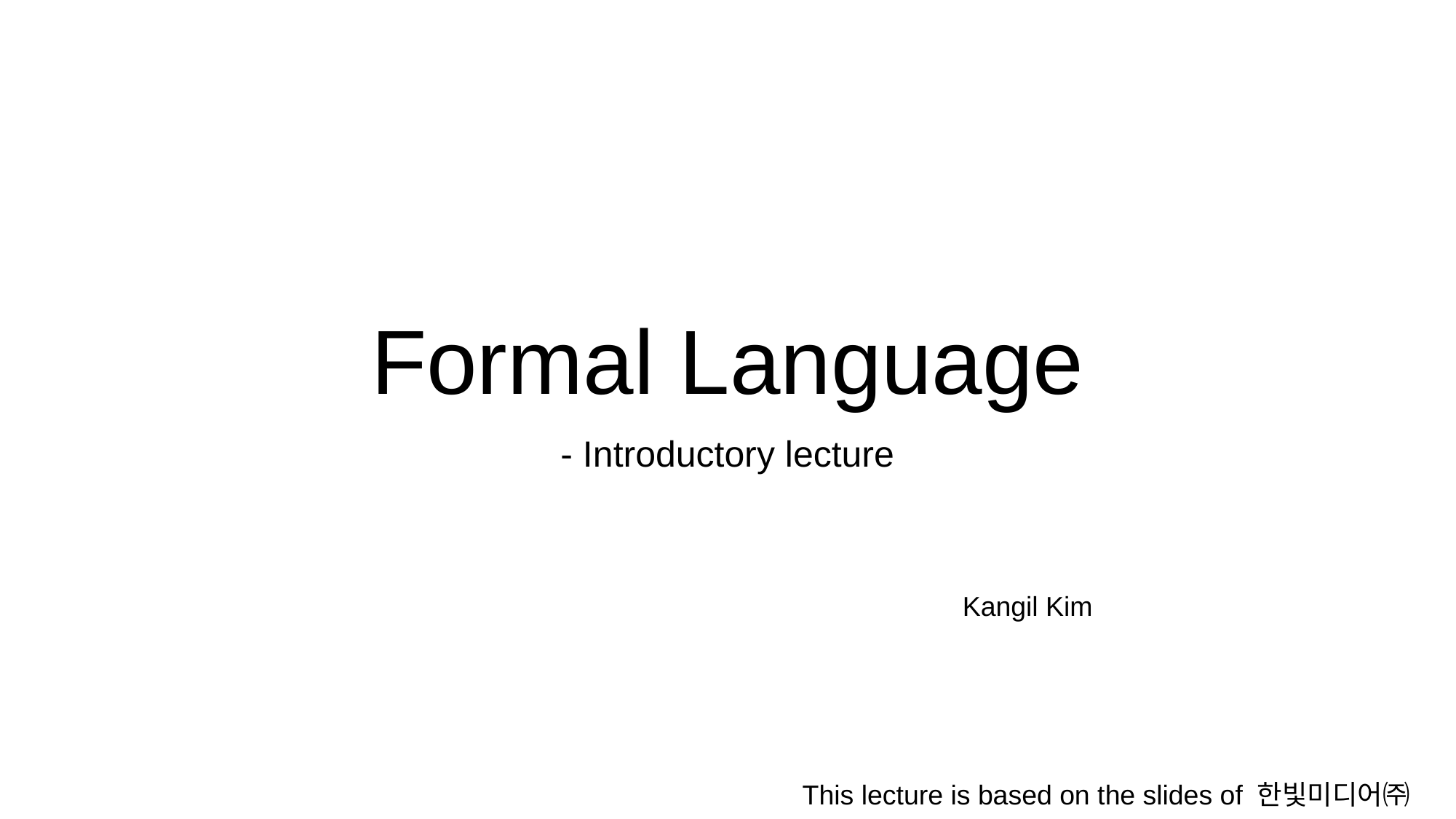

# Formal Language
- Introductory lecture
Kangil Kim

This lecture is based on the slides of 한빛미디어㈜